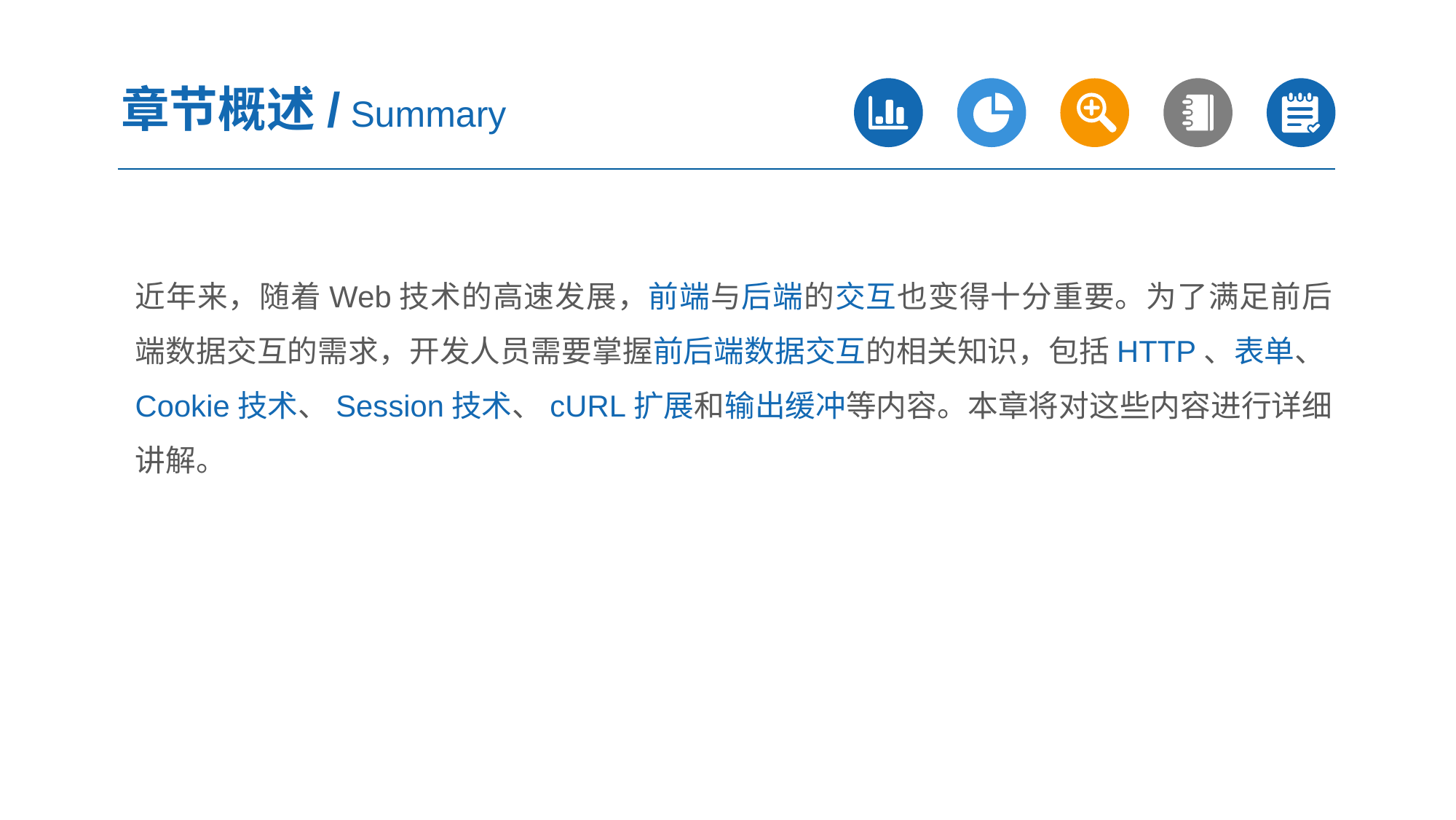

章节概述/ Summary
近年来，随着Web技术的高速发展，前端与后端的交互也变得十分重要。为了满足前后端数据交互的需求，开发人员需要掌握前后端数据交互的相关知识，包括HTTP、表单、Cookie技术、Session技术、cURL扩展和输出缓冲等内容。本章将对这些内容进行详细讲解。